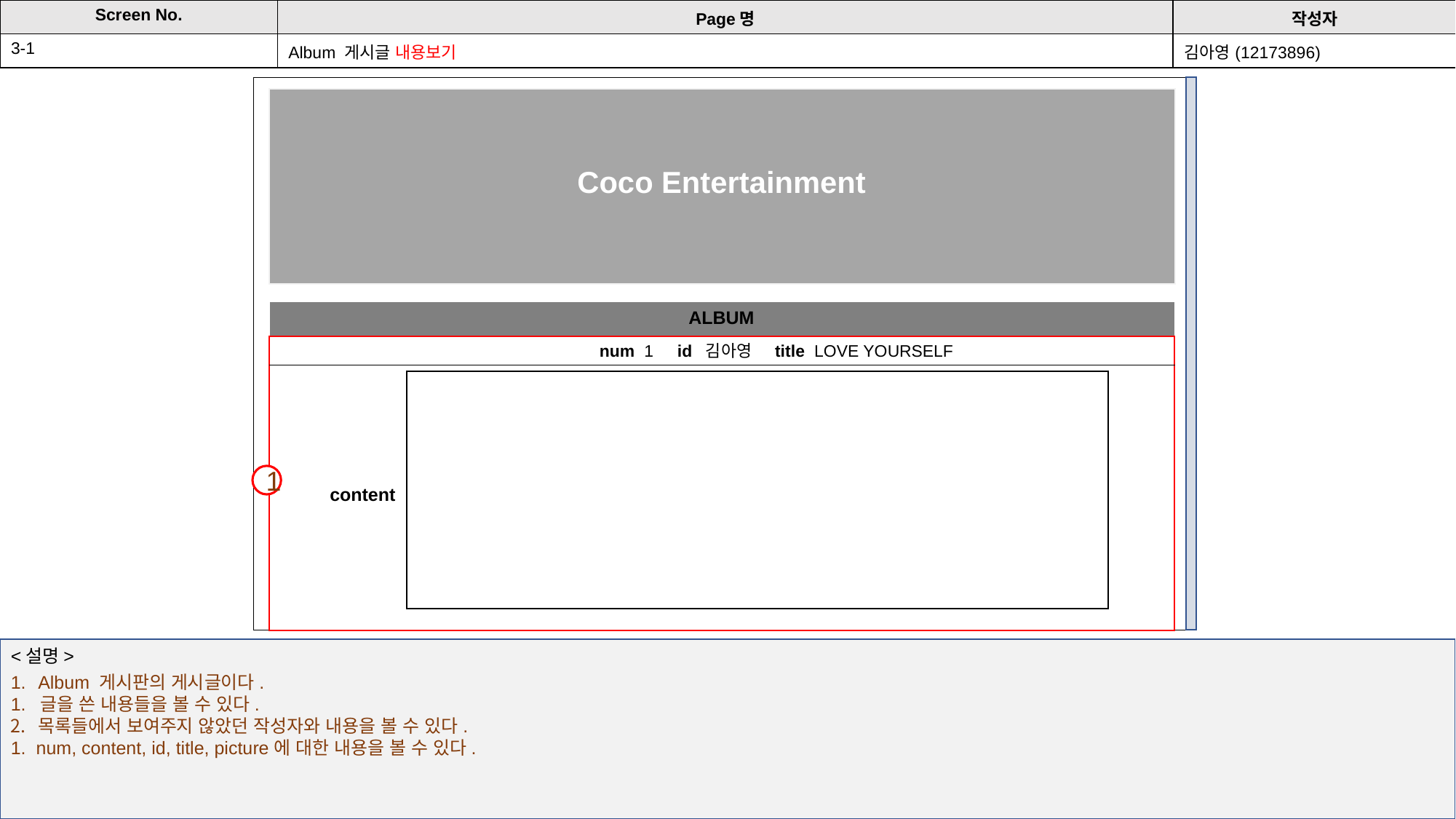

| Screen No. | Page명 | 작성자 |
| --- | --- | --- |
| 3-1 | Album 게시글 내용보기 | 김아영(12173896) |

Coco Entertainment
ALBUM

num  1     id  김아영    title  LOVE YOURSELF

1
content

<설명>
Album 게시판의 게시글이다.
1.  글을 쓴 내용들을 볼 수 있다.
목록들에서 보여주지 않았던 작성자와 내용을 볼 수 있다.
1.  num, content, id, title, picture에 대한 내용을 볼 수 있다.